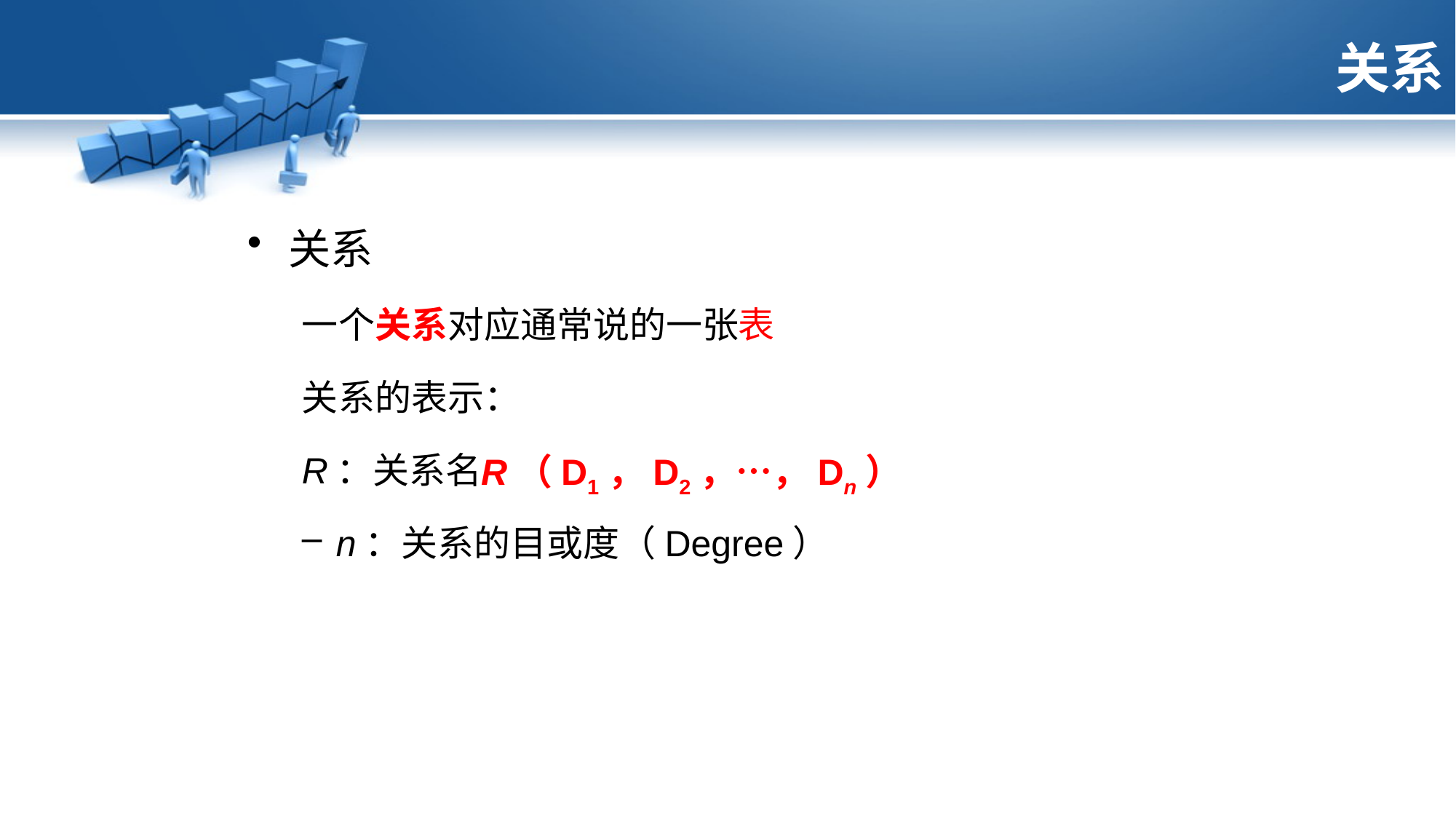

# 关系
关系
一个关系对应通常说的一张表
关系的表示：
R：关系名
n：关系的目或度（Degree）

R（D1，D2，…，Dn）